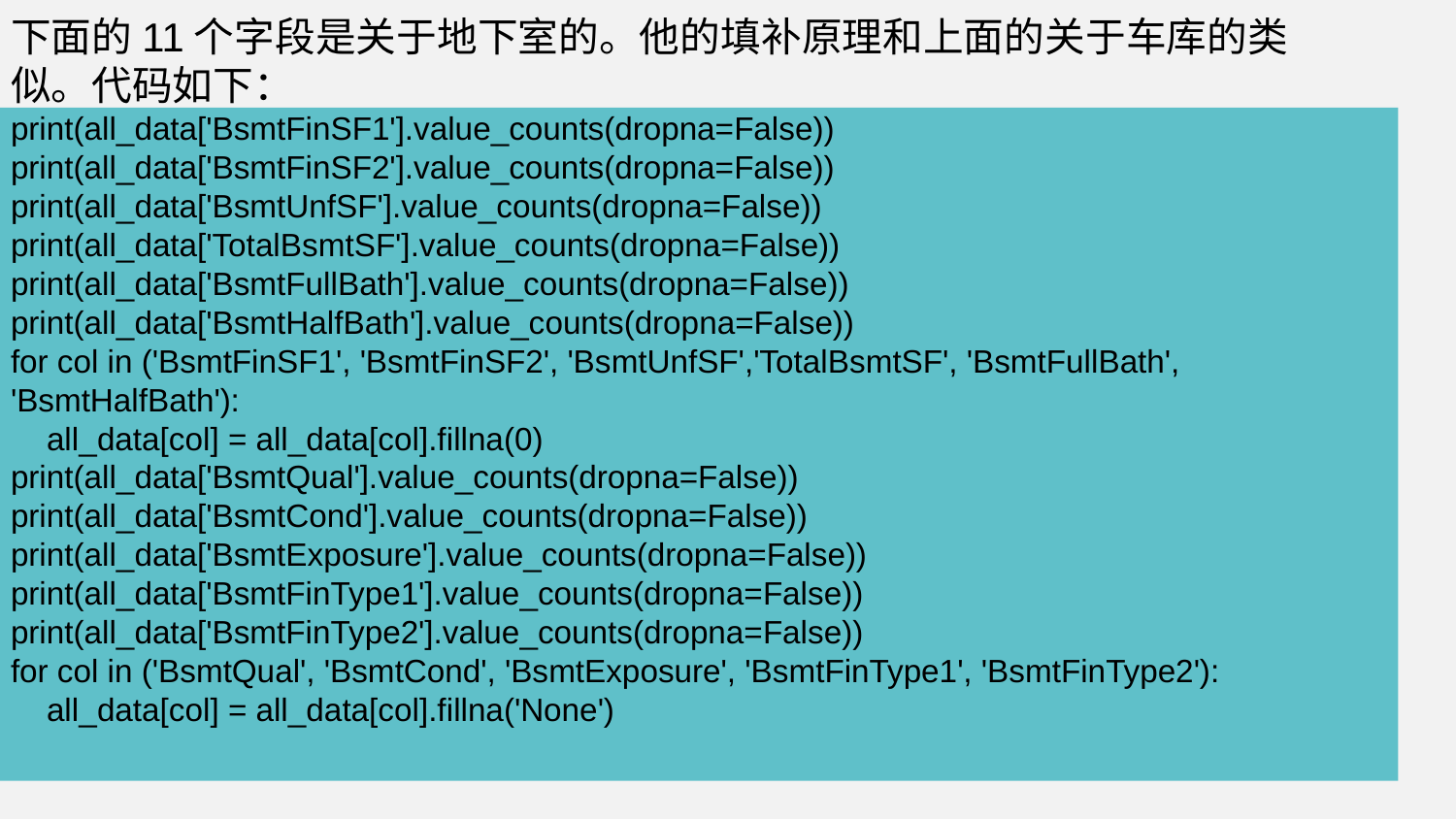

下面的11个字段是关于地下室的。他的填补原理和上面的关于车库的类似。代码如下：
print(all_data['BsmtFinSF1'].value_counts(dropna=False))
print(all_data['BsmtFinSF2'].value_counts(dropna=False))
print(all_data['BsmtUnfSF'].value_counts(dropna=False))
print(all_data['TotalBsmtSF'].value_counts(dropna=False))
print(all_data['BsmtFullBath'].value_counts(dropna=False))
print(all_data['BsmtHalfBath'].value_counts(dropna=False))
for col in ('BsmtFinSF1', 'BsmtFinSF2', 'BsmtUnfSF','TotalBsmtSF', 'BsmtFullBath', 'BsmtHalfBath'):
    all_data[col] = all_data[col].fillna(0)
print(all_data['BsmtQual'].value_counts(dropna=False))
print(all_data['BsmtCond'].value_counts(dropna=False))
print(all_data['BsmtExposure'].value_counts(dropna=False))
print(all_data['BsmtFinType1'].value_counts(dropna=False))
print(all_data['BsmtFinType2'].value_counts(dropna=False))
for col in ('BsmtQual', 'BsmtCond', 'BsmtExposure', 'BsmtFinType1', 'BsmtFinType2'):
    all_data[col] = all_data[col].fillna('None')